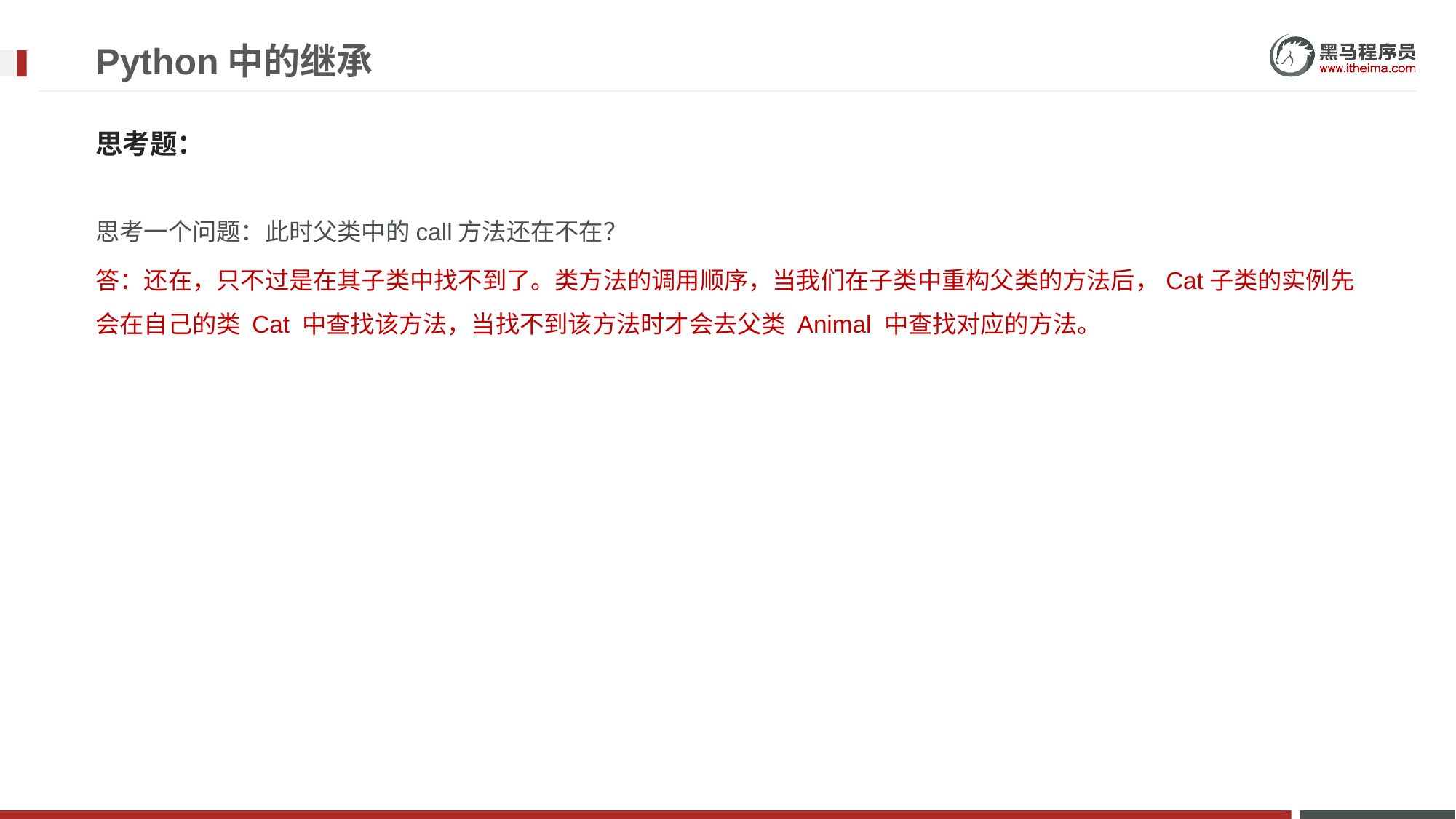

# Python中的继承
思考题：
思考一个问题：此时父类中的call方法还在不在？
答：还在，只不过是在其子类中找不到了。类方法的调用顺序，当我们在子类中重构父类的方法后，Cat子类的实例先会在自己的类 Cat 中查找该方法，当找不到该方法时才会去父类 Animal 中查找对应的方法。